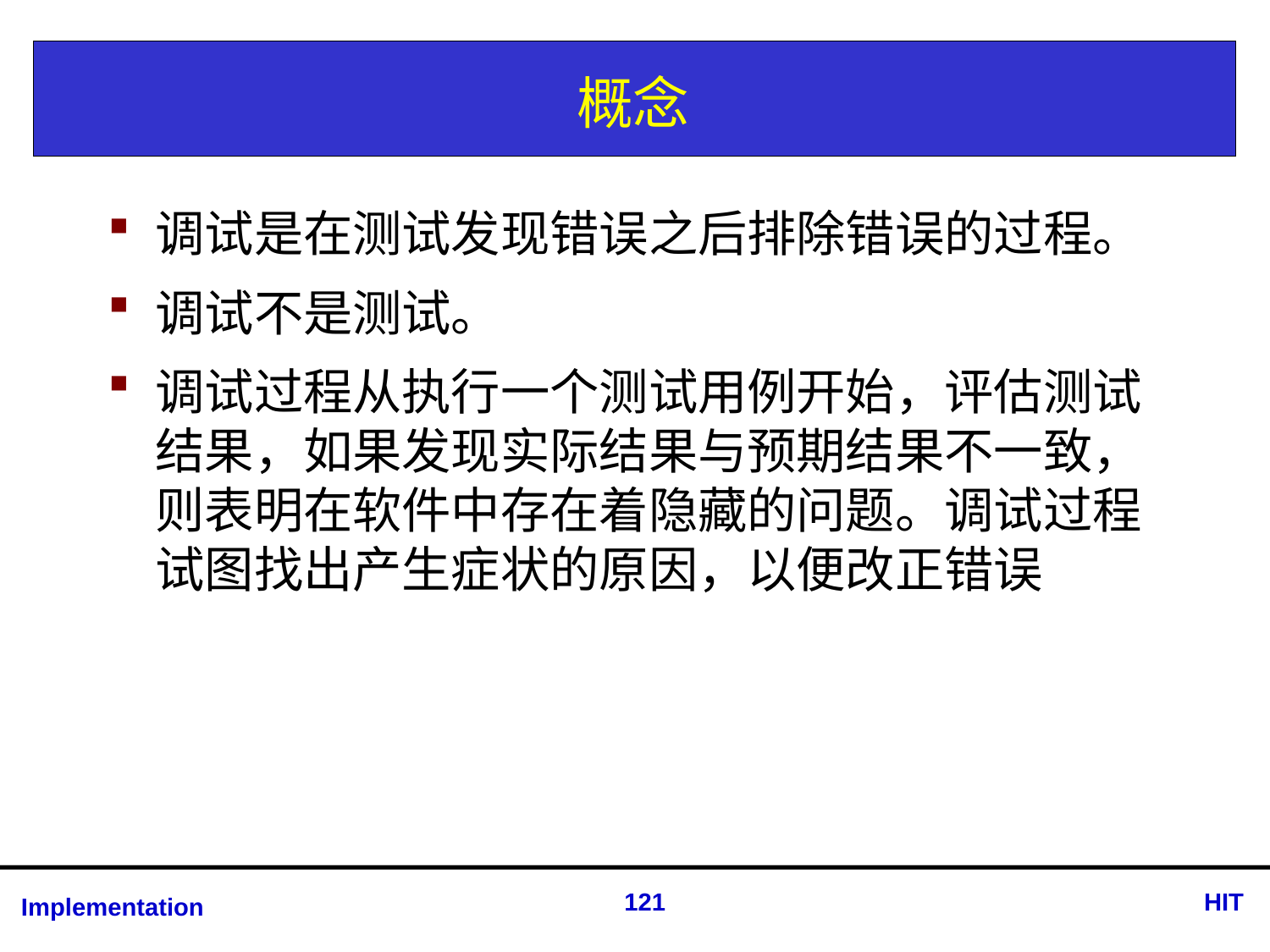

# 概念
调试是在测试发现错误之后排除错误的过程。
调试不是测试。
调试过程从执行一个测试用例开始，评估测试结果，如果发现实际结果与预期结果不一致，则表明在软件中存在着隐藏的问题。调试过程试图找出产生症状的原因，以便改正错误